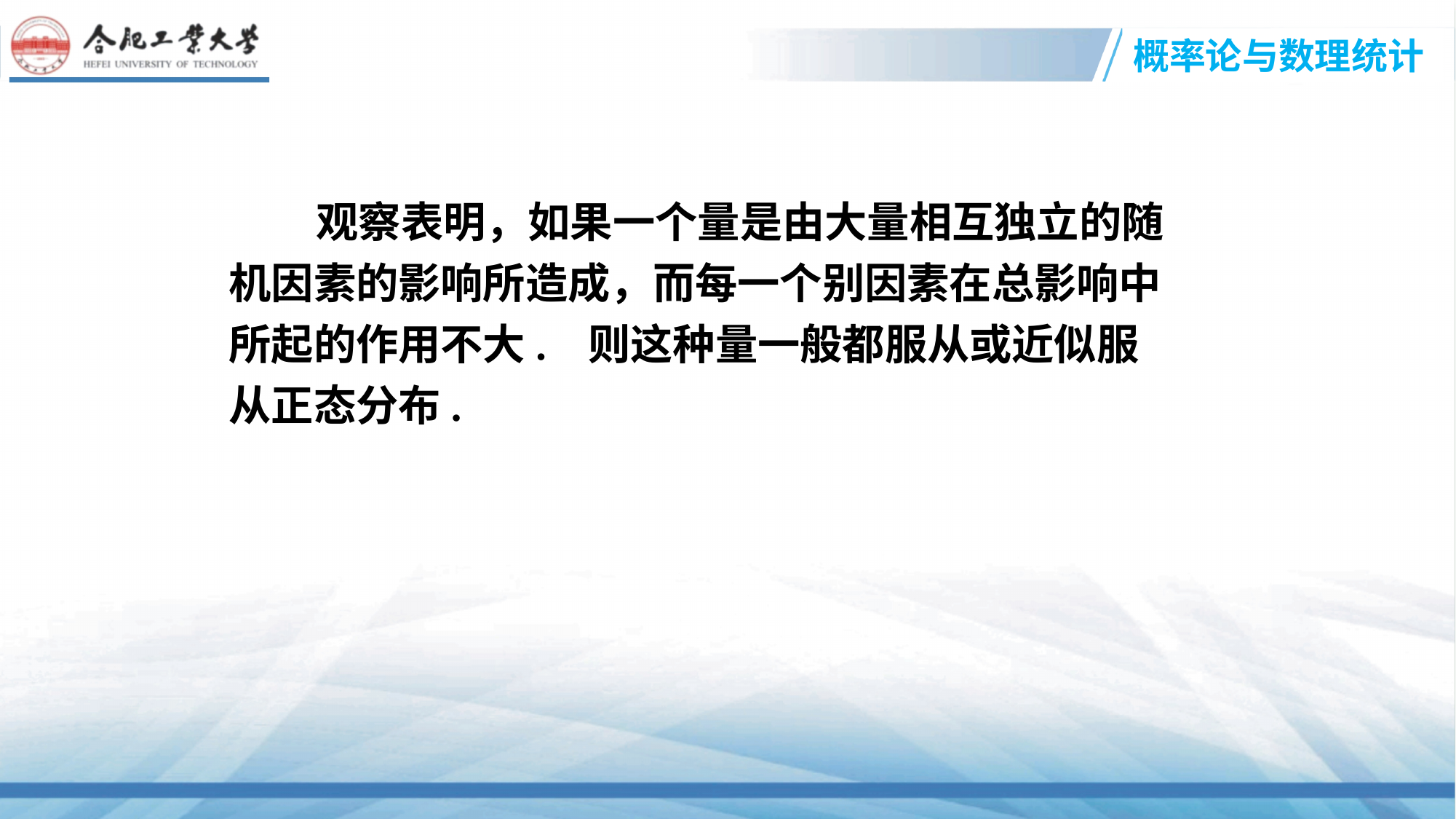

观察表明，如果一个量是由大量相互独立的随机因素的影响所造成，而每一个别因素在总影响中所起的作用不大.   则这种量一般都服从或近似服从正态分布.